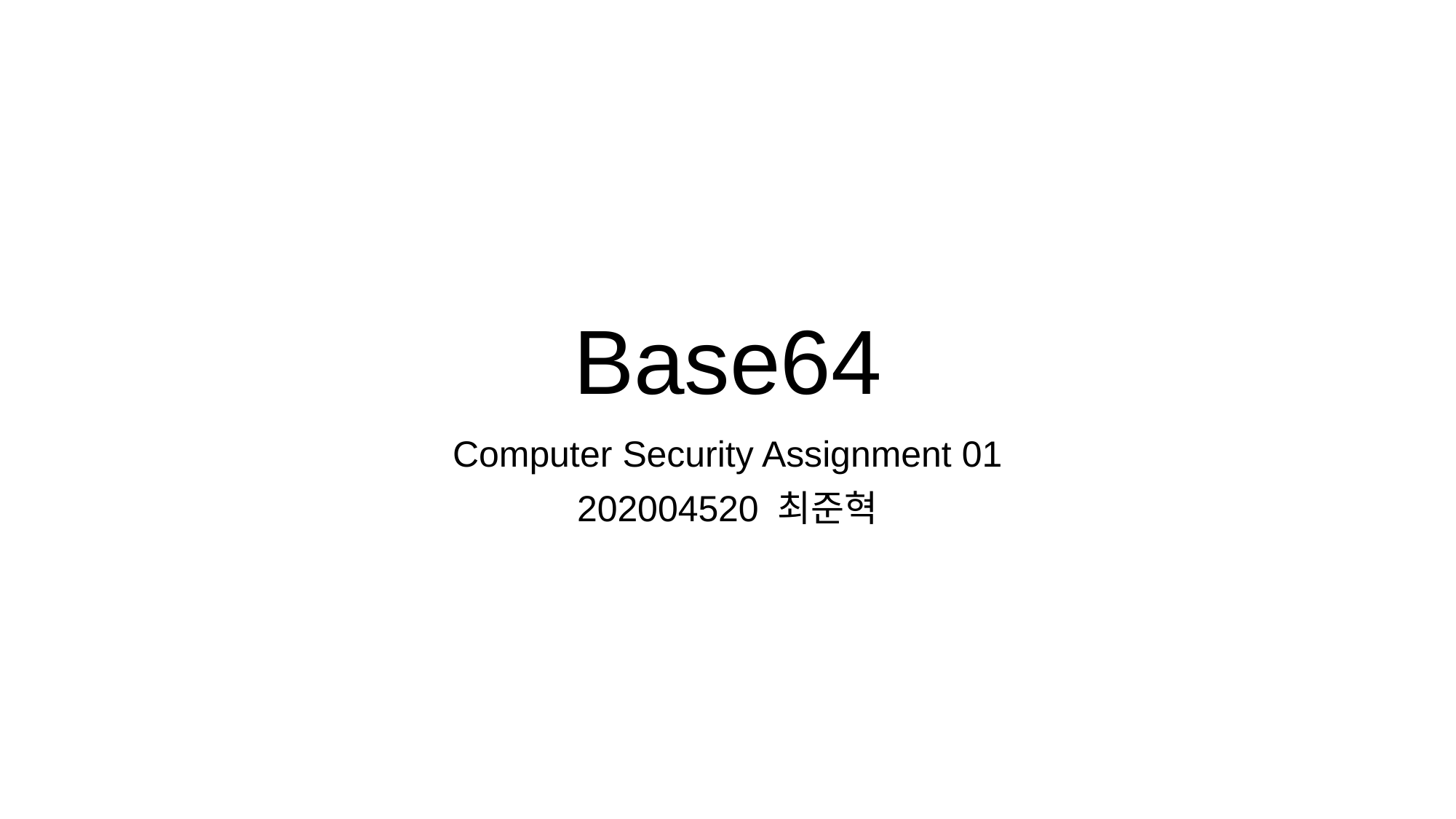

# Base64
Computer Security Assignment 01
202004520 최준혁